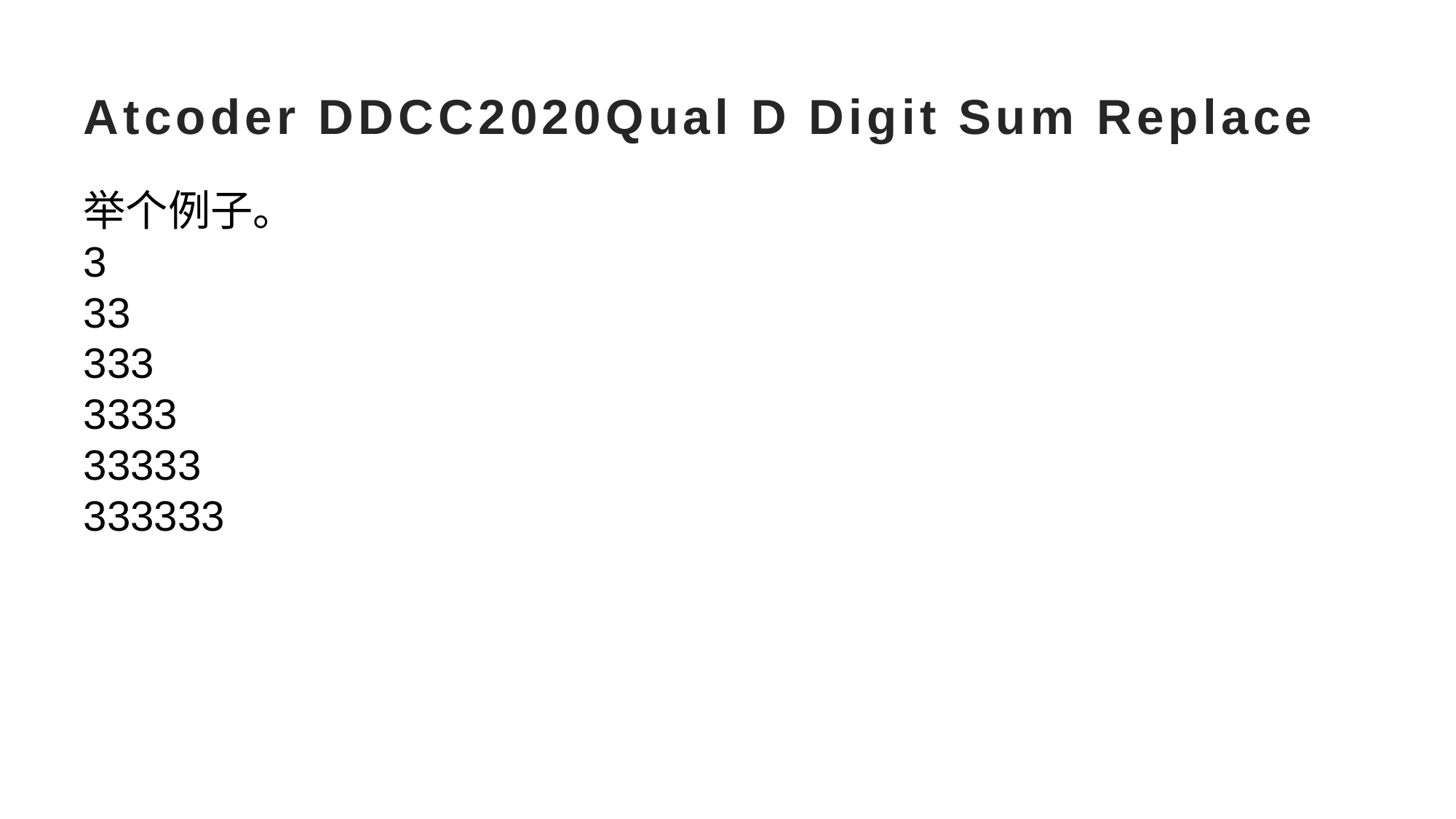

举个例子。
3
33
333
3333
33333
333333
# Atcoder DDCC2020Qual D Digit Sum Replace